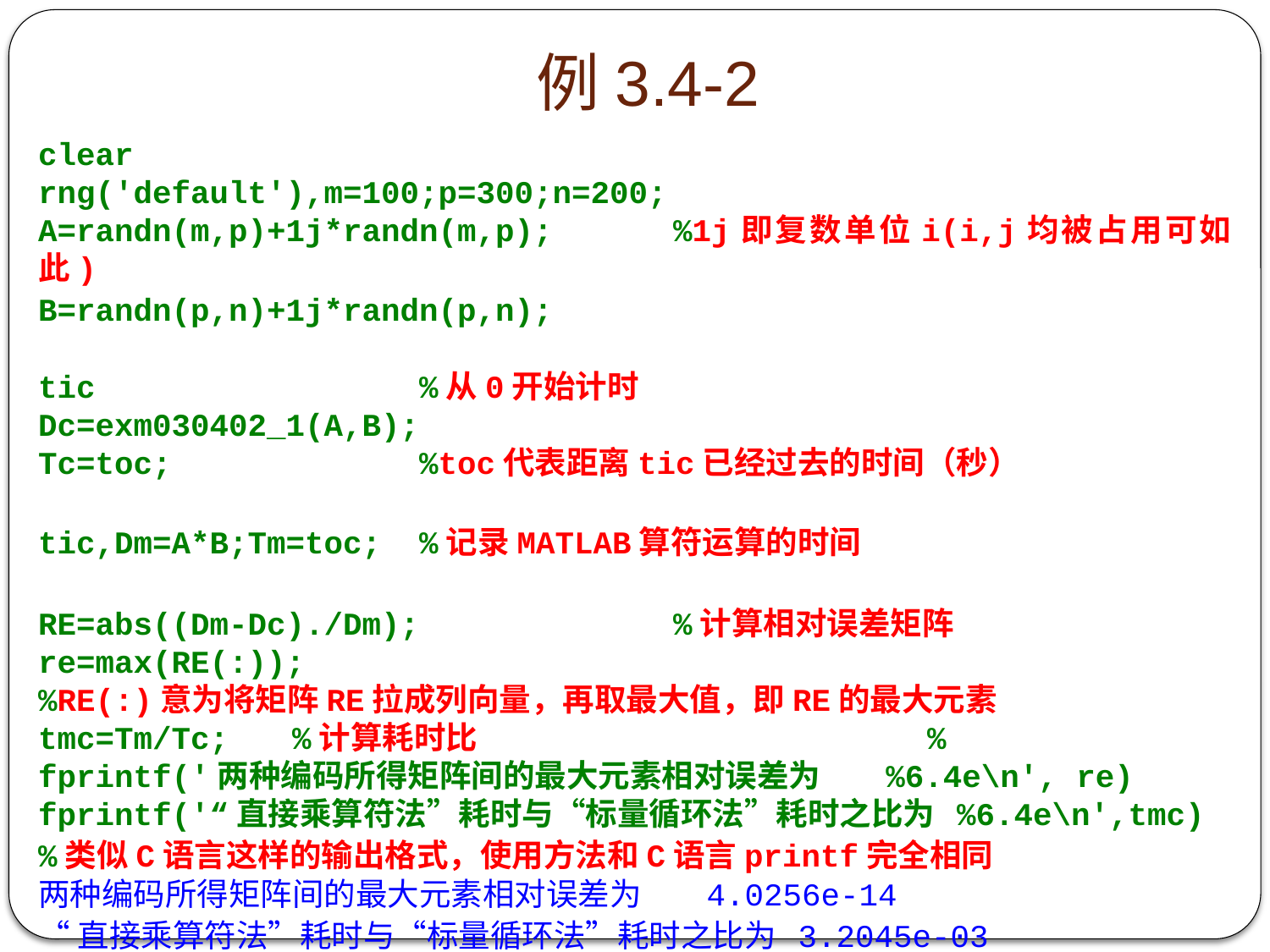

# 例3.4-2
clear
rng('default'),m=100;p=300;n=200;
A=randn(m,p)+1j*randn(m,p);	%1j即复数单位i(i,j均被占用可如此)
B=randn(p,n)+1j*randn(p,n);

tic			%从0开始计时
Dc=exm030402_1(A,B);
Tc=toc;		%toc代表距离tic已经过去的时间（秒）

tic,Dm=A*B;Tm=toc;	%记录MATLAB算符运算的时间

RE=abs((Dm-Dc)./Dm);		%计算相对误差矩阵
re=max(RE(:));
%RE(:)意为将矩阵RE拉成列向量，再取最大值，即RE的最大元素
tmc=Tm/Tc;	%计算耗时比				%
fprintf('两种编码所得矩阵间的最大元素相对误差为        %6.4e\n', re)
fprintf('“直接乘算符法”耗时与“标量循环法”耗时之比为  %6.4e\n',tmc)
%类似C语言这样的输出格式，使用方法和C语言printf完全相同
两种编码所得矩阵间的最大元素相对误差为        4.0256e-14
“直接乘算符法”耗时与“标量循环法”耗时之比为  3.2045e-03